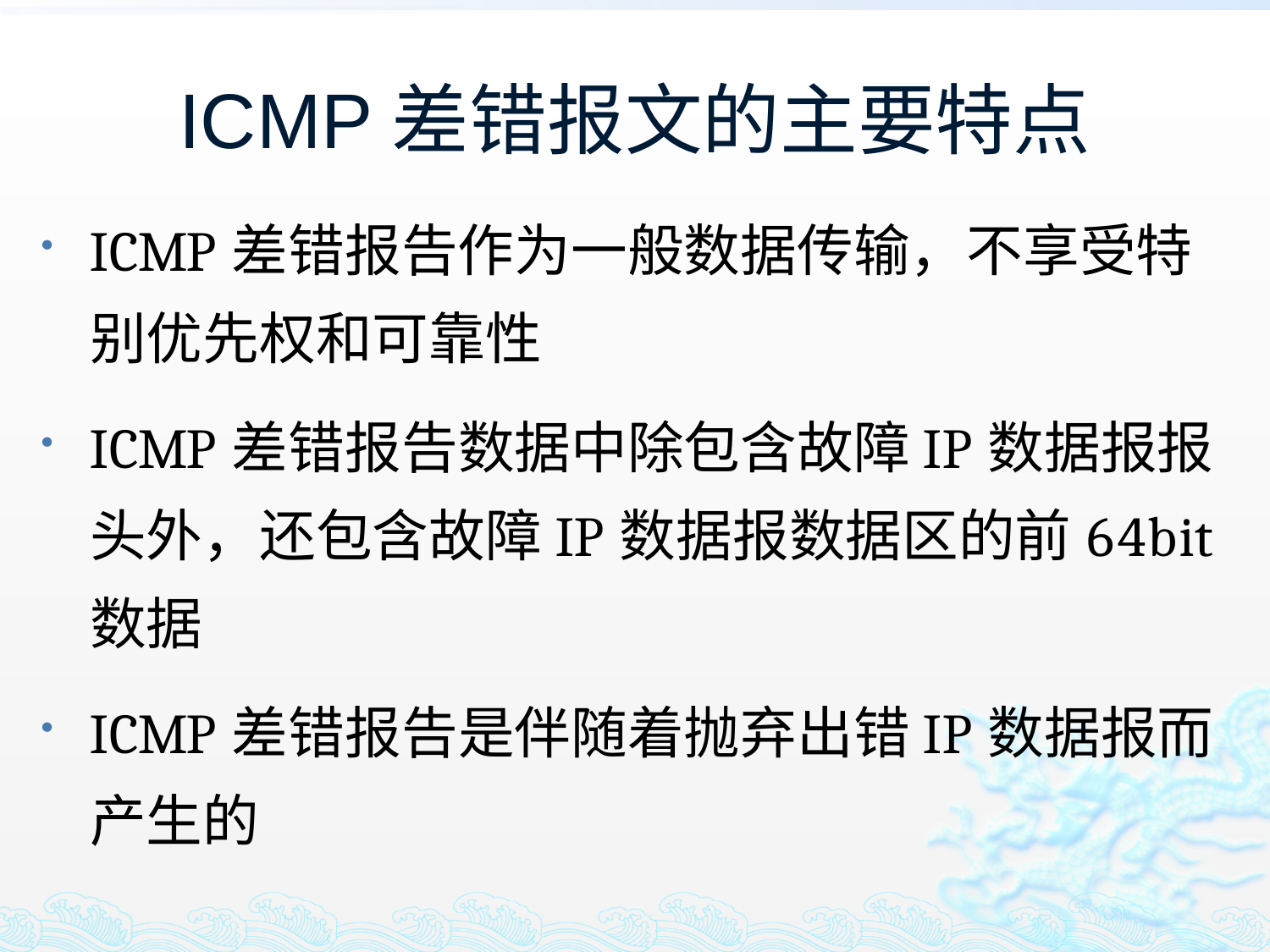

# ICMP差错报文的主要特点
ICMP差错报告作为一般数据传输，不享受特别优先权和可靠性
ICMP差错报告数据中除包含故障IP数据报报头外，还包含故障IP数据报数据区的前64bit数据
ICMP差错报告是伴随着抛弃出错IP数据报而产生的